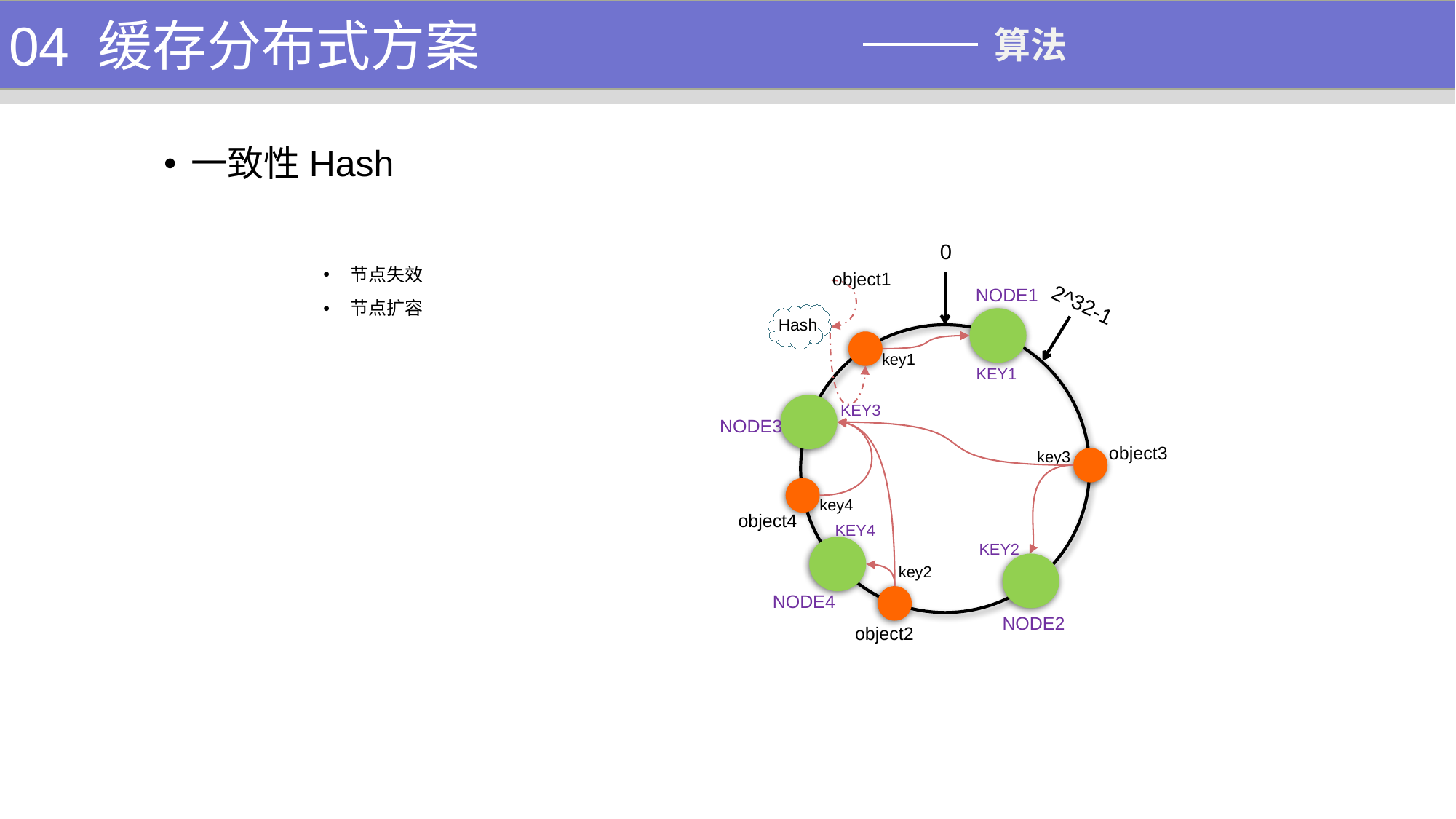

1、功能介绍
04 缓存分布式方案
算法
一致性Hash
0
节点失效
object1
NODE1
2^32-1
节点扩容

Hash

key1
KEY1
KEY3

NODE3
object3
key3

key4
object4
KEY4
KEY2

key2
NODE4

NODE2
object2